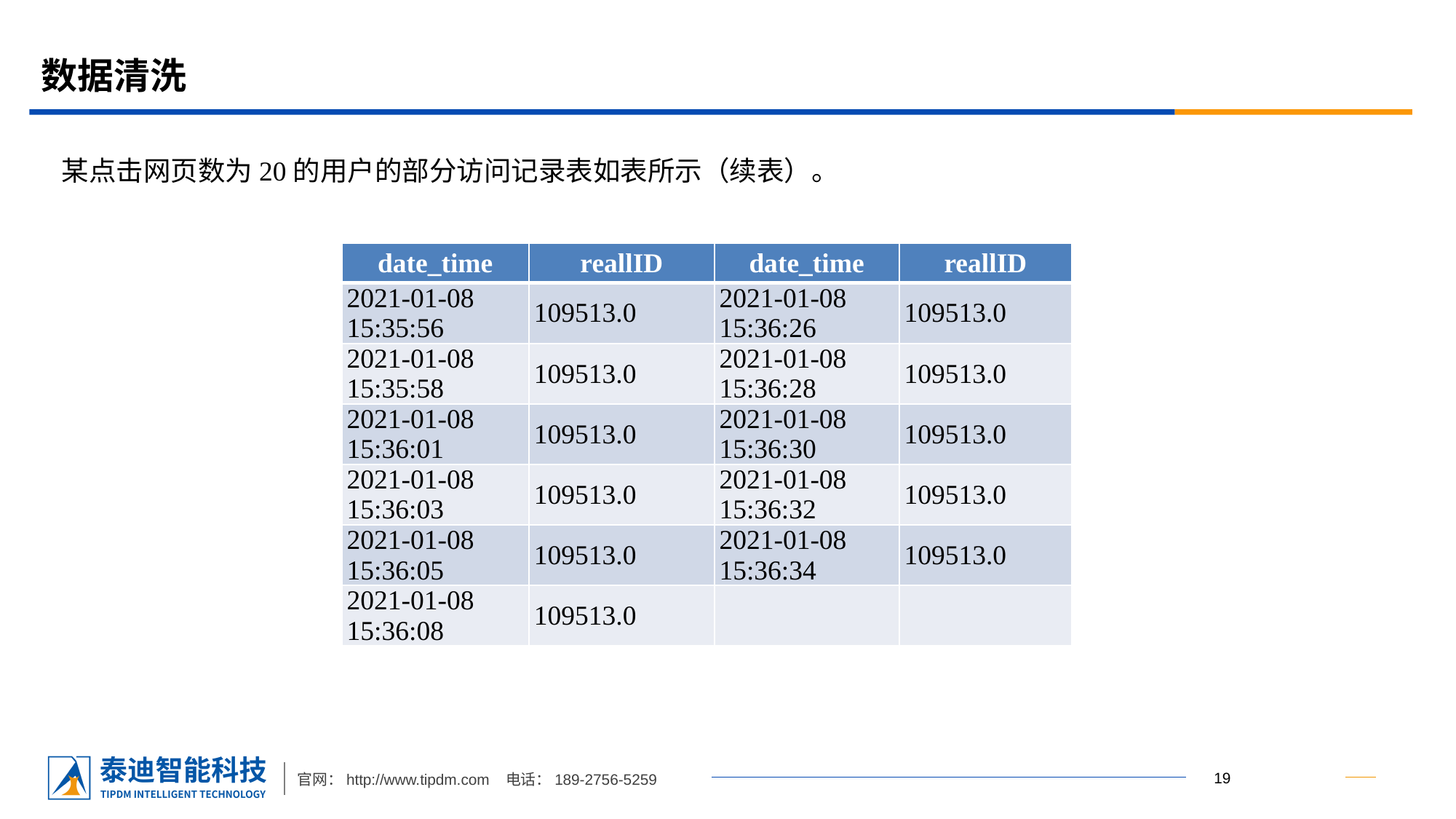

# 数据清洗
某点击网页数为20的用户的部分访问记录表如表所示（续表）。
| date\_time | reallID | date\_time | reallID |
| --- | --- | --- | --- |
| 2021-01-08 15:35:56 | 109513.0 | 2021-01-08 15:36:26 | 109513.0 |
| 2021-01-08 15:35:58 | 109513.0 | 2021-01-08 15:36:28 | 109513.0 |
| 2021-01-08 15:36:01 | 109513.0 | 2021-01-08 15:36:30 | 109513.0 |
| 2021-01-08 15:36:03 | 109513.0 | 2021-01-08 15:36:32 | 109513.0 |
| 2021-01-08 15:36:05 | 109513.0 | 2021-01-08 15:36:34 | 109513.0 |
| 2021-01-08 15:36:08 | 109513.0 |  |  |